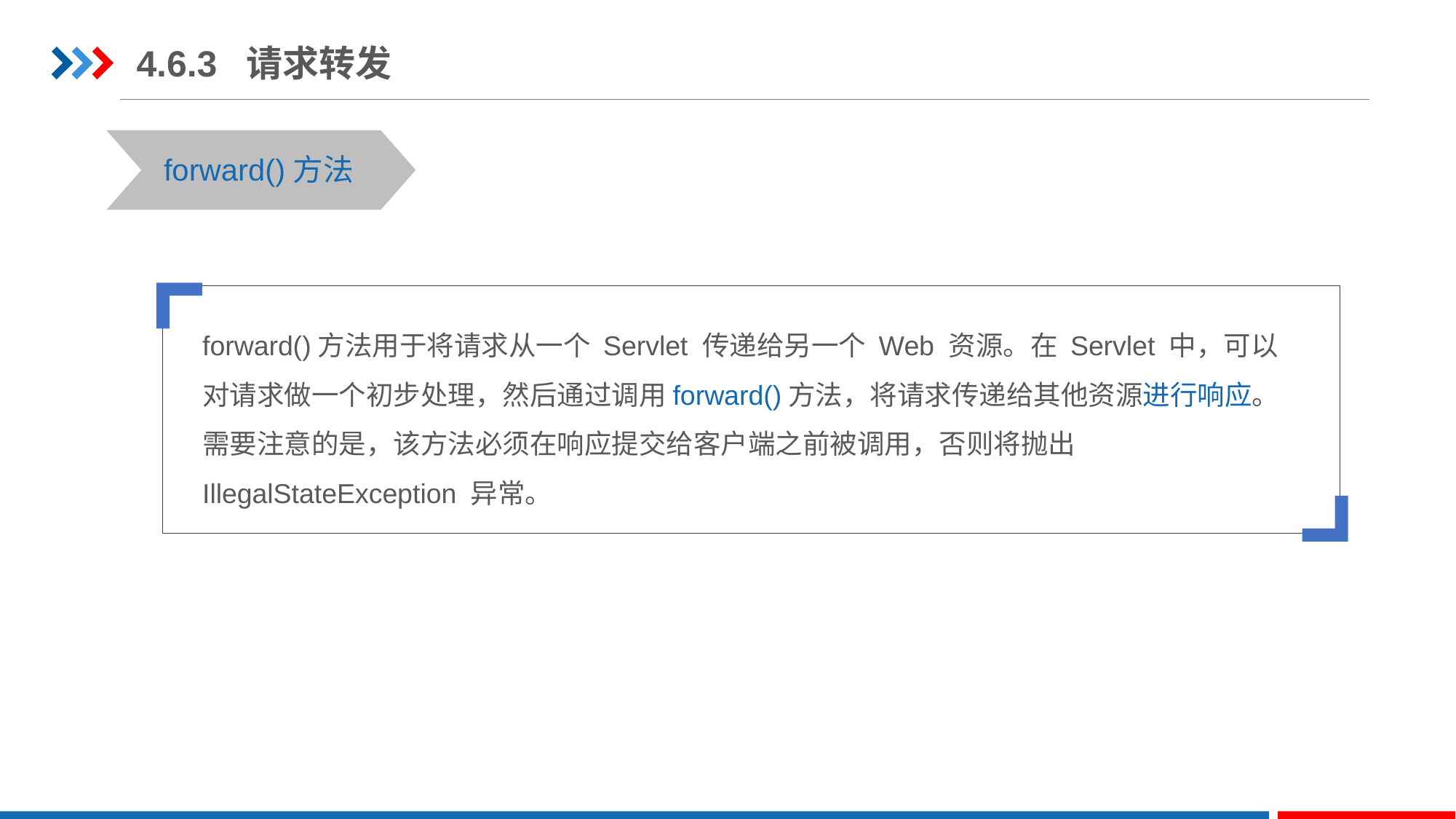

4.6.3  请求转发

forward()方法

forward()方法用于将请求从一个 Servlet 传递给另一个 Web 资源。在 Servlet 中，可以对请求做一个初步处理，然后通过调用forward()方法，将请求传递给其他资源进行响应。需要注意的是，该方法必须在响应提交给客户端之前被调用，否则将抛出 IllegalStateException 异常。